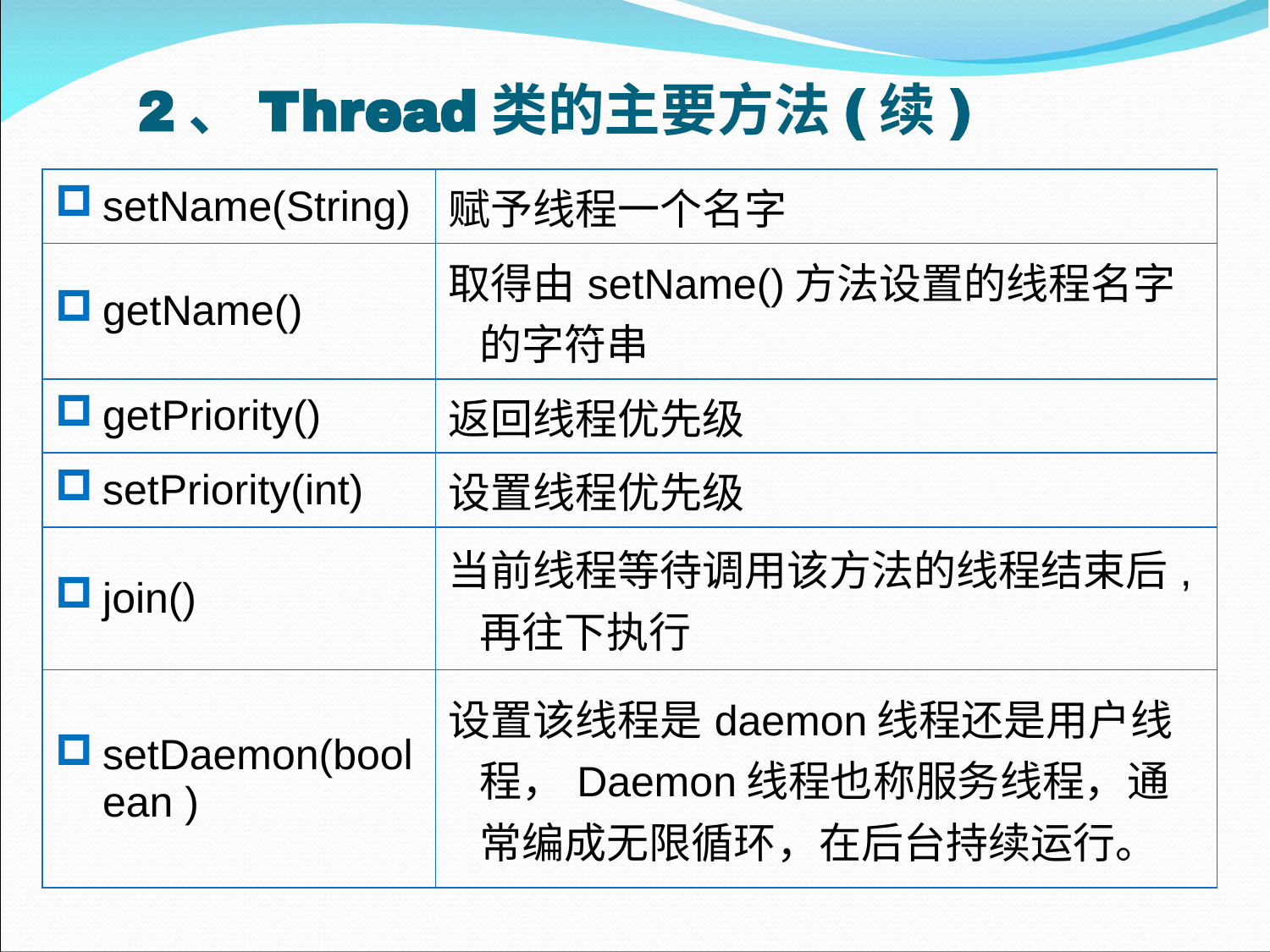

# 2、Thread类的主要方法(续)
| setName(String) | 赋予线程一个名字 |
| --- | --- |
| getName() | 取得由setName()方法设置的线程名字的字符串 |
| getPriority() | 返回线程优先级 |
| setPriority(int) | 设置线程优先级 |
| join() | 当前线程等待调用该方法的线程结束后, 再往下执行 |
| setDaemon(boolean ) | 设置该线程是daemon线程还是用户线程，Daemon线程也称服务线程，通常编成无限循环，在后台持续运行。 |